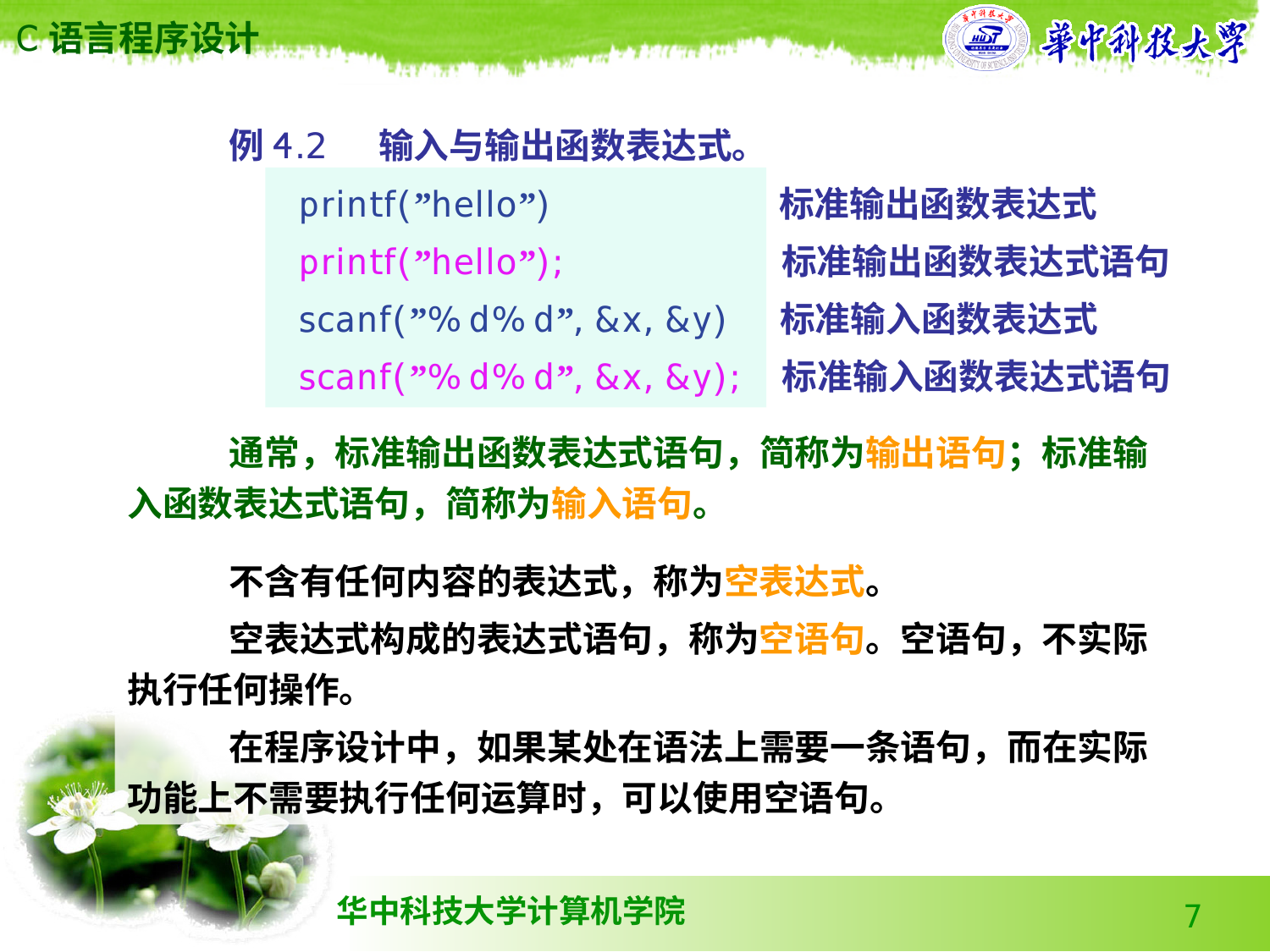

例4.2    输入与输出函数表达式。
             printf(”hello”)                     标准输出函数表达式
             printf(”hello”);                    标准输出函数表达式语句
             scanf(”%d%d”, &x, &y)    标准输入函数表达式
             scanf(”%d%d”, &x, &y);   标准输入函数表达式语句

       通常，标准输出函数表达式语句，简称为输出语句；标准输入函数表达式语句，简称为输入语句。
       不含有任何内容的表达式，称为空表达式。
       空表达式构成的表达式语句，称为空语句。空语句，不实际执行任何操作。
       在程序设计中，如果某处在语法上需要一条语句，而在实际功能上不需要执行任何运算时，可以使用空语句。
7